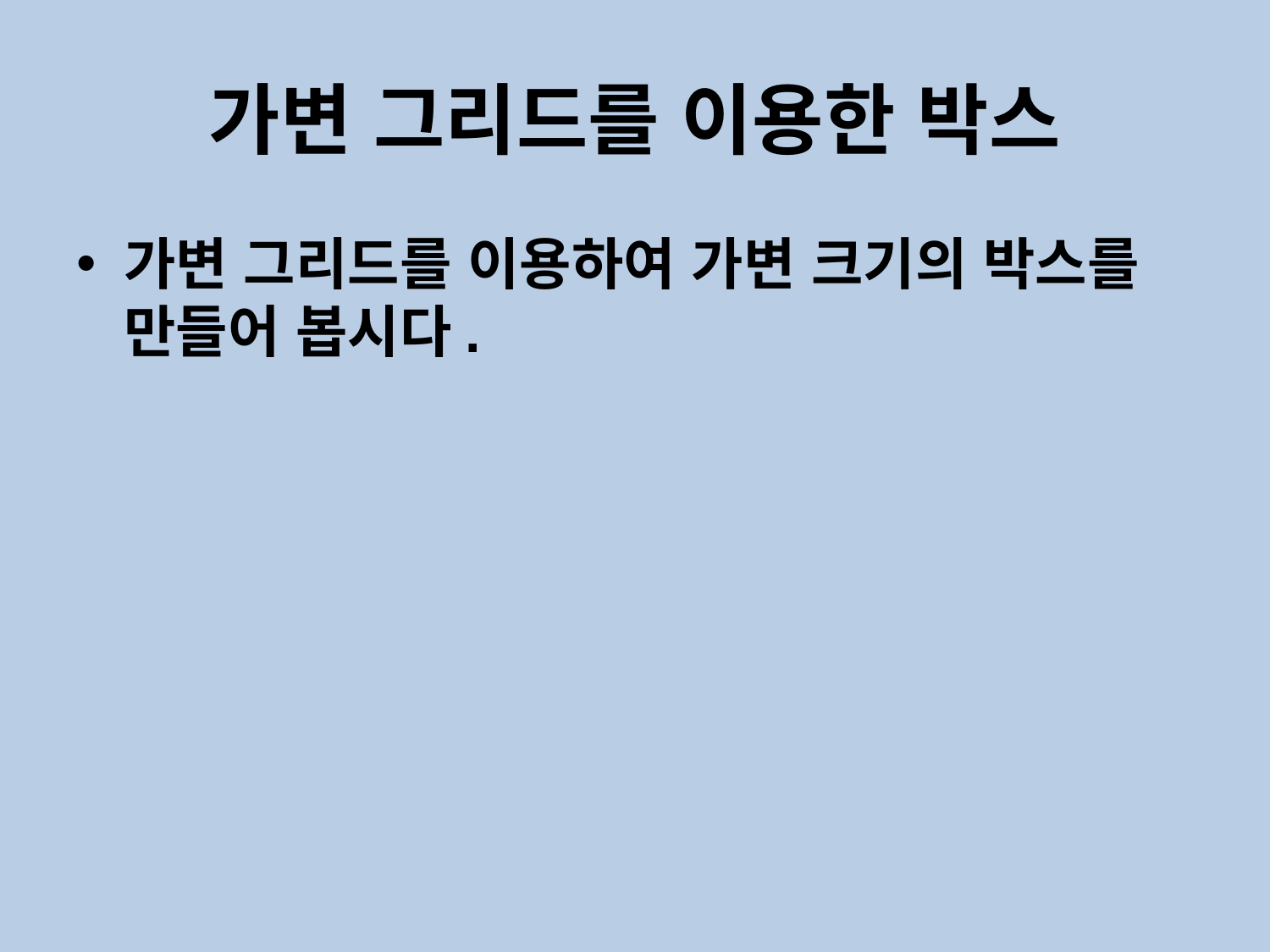

# 가변 그리드를 이용한 박스
가변 그리드를 이용하여 가변 크기의 박스를 만들어 봅시다.